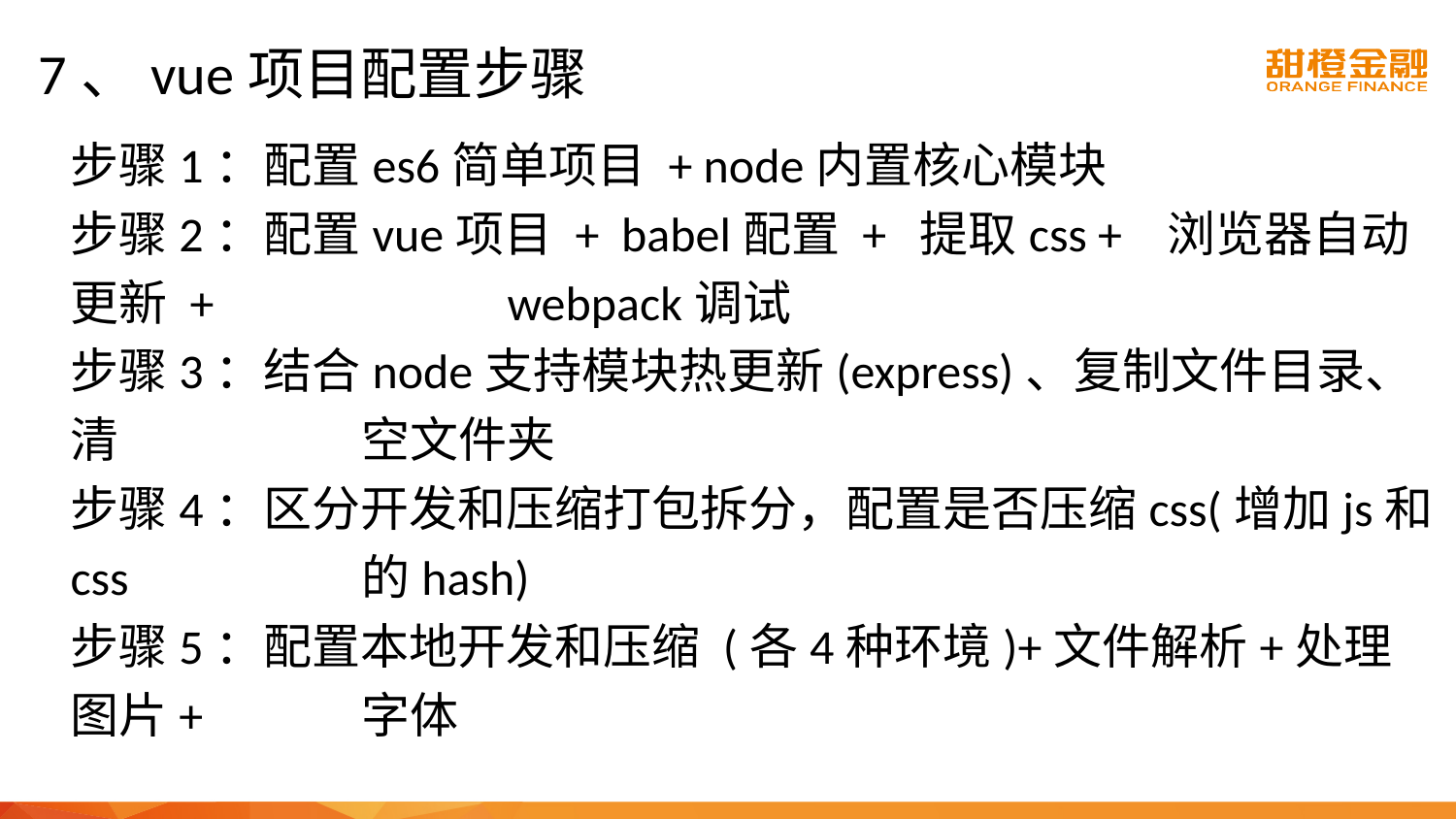

# 7、vue项目配置步骤
步骤1：配置es6简单项目 + node内置核心模块
步骤2：配置vue项目 +  babel配置 +  提取css +   浏览器自动更新 + 		webpack调试
步骤3：结合node支持模块热更新(express)、复制文件目录、清		空文件夹
步骤4：区分开发和压缩打包拆分，配置是否压缩css(增加js和css		的hash)
步骤5：配置本地开发和压缩 (各4种环境)+文件解析+处理图片+		字体